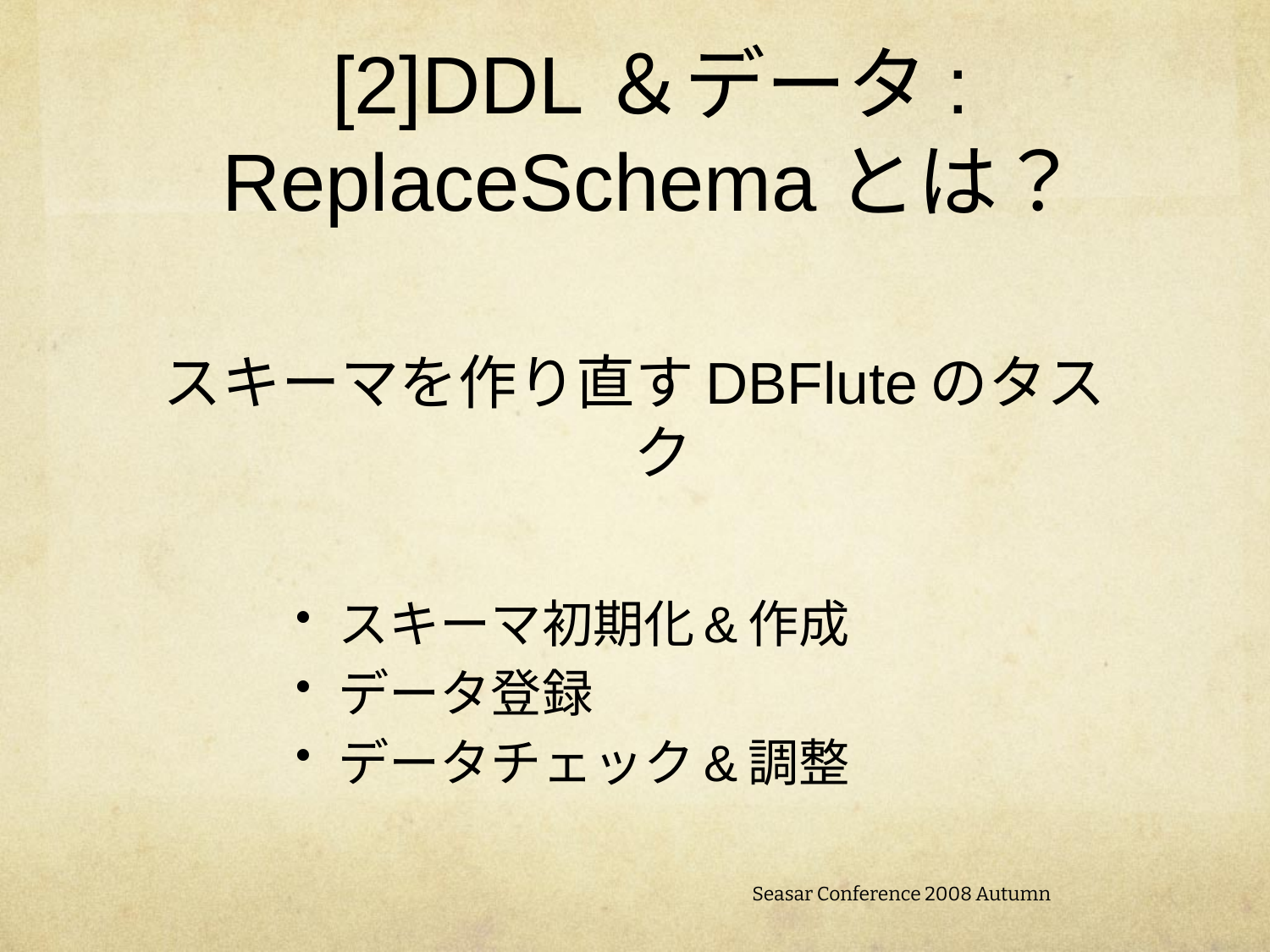

# [2]DDL＆データ: ReplaceSchemaとは？

スキーマを作り直すDBFluteのタスク

スキーマ初期化&作成
データ登録
データチェック&調整

Seasar Conference 2008 Autumn